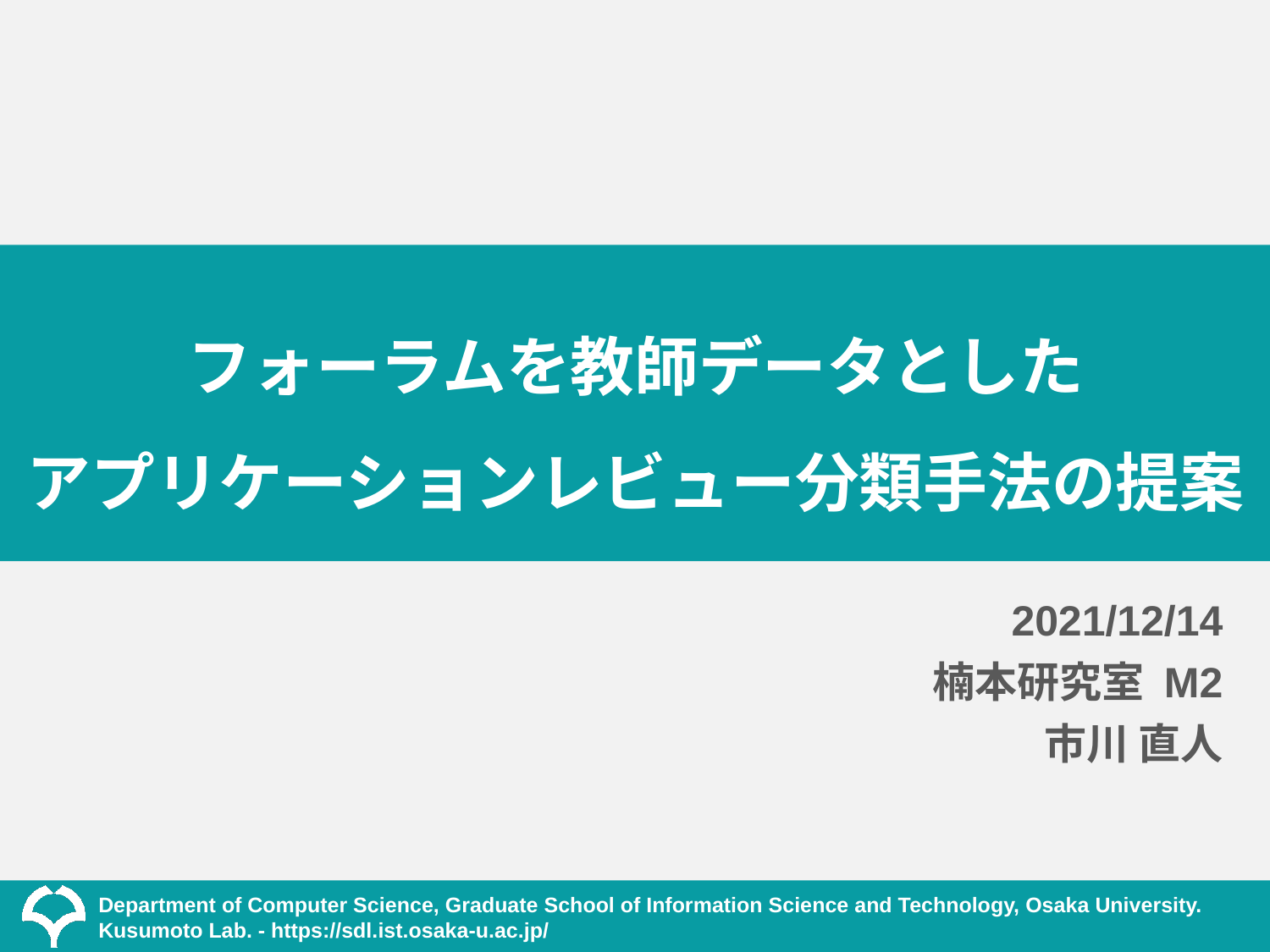

# フォーラムを教師データとした アプリケーションレビュー分類手法の提案
2021/12/14
楠本研究室 M2
市川 直人